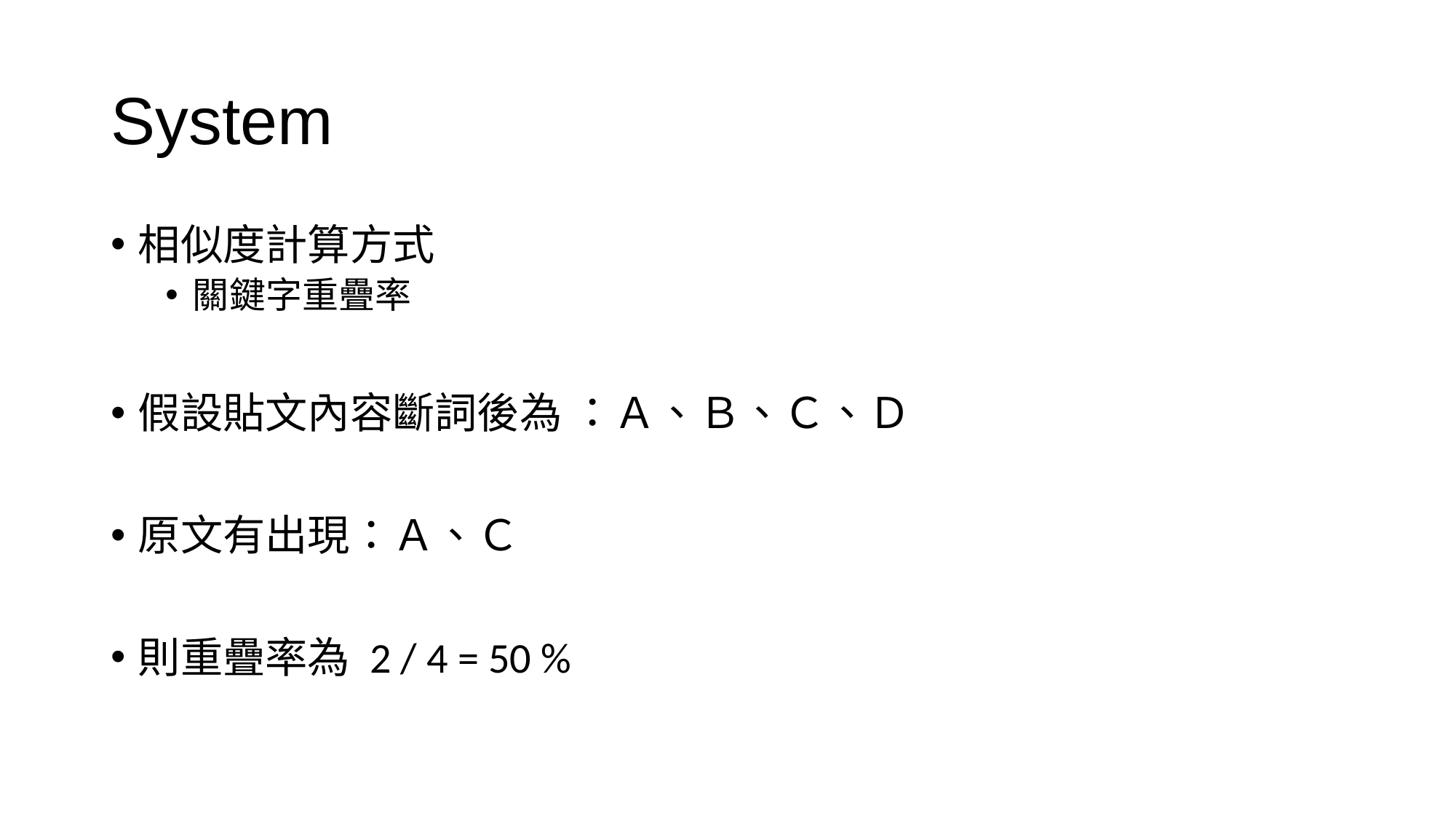

# System
相似度計算方式
關鍵字重疊率

假設貼文內容斷詞後為 ：Ａ、Ｂ、Ｃ、Ｄ

原文有出現：Ａ、Ｃ

則重疊率為 2 / 4 = 50 %